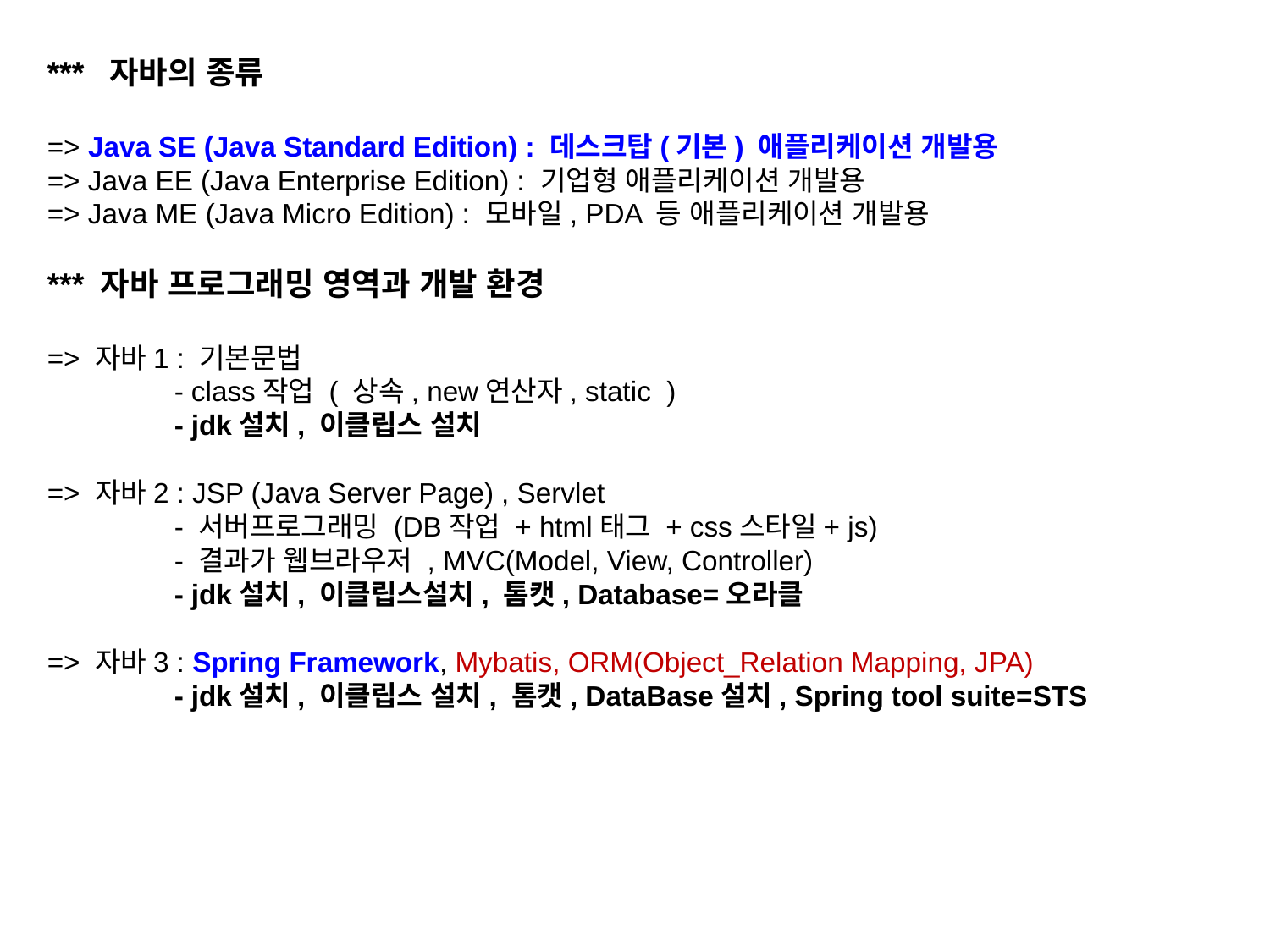

***  자바의 종류

=> Java SE (Java Standard Edition) : 데스크탑(기본) 애플리케이션 개발용
=> Java EE (Java Enterprise Edition) : 기업형 애플리케이션 개발용
=> Java ME (Java Micro Edition) : 모바일, PDA 등 애플리케이션 개발용

*** 자바 프로그래밍 영역과 개발 환경

=> 자바1 : 기본문법
	- class작업 ( 상속, new연산자, static  )
	- jdk설치, 이클립스 설치

=> 자바2 : JSP (Java Server Page) , Servlet
	- 서버프로그래밍 (DB작업 + html태그 + css스타일+ js)
	- 결과가 웹브라우저 , MVC(Model, View, Controller)
	- jdk설치, 이클립스설치, 톰캣, Database=오라클

=> 자바3 : Spring Framework, Mybatis, ORM(Object_Relation Mapping, JPA)
	- jdk설치, 이클립스 설치, 톰캣, DataBase설치, Spring tool suite=STS